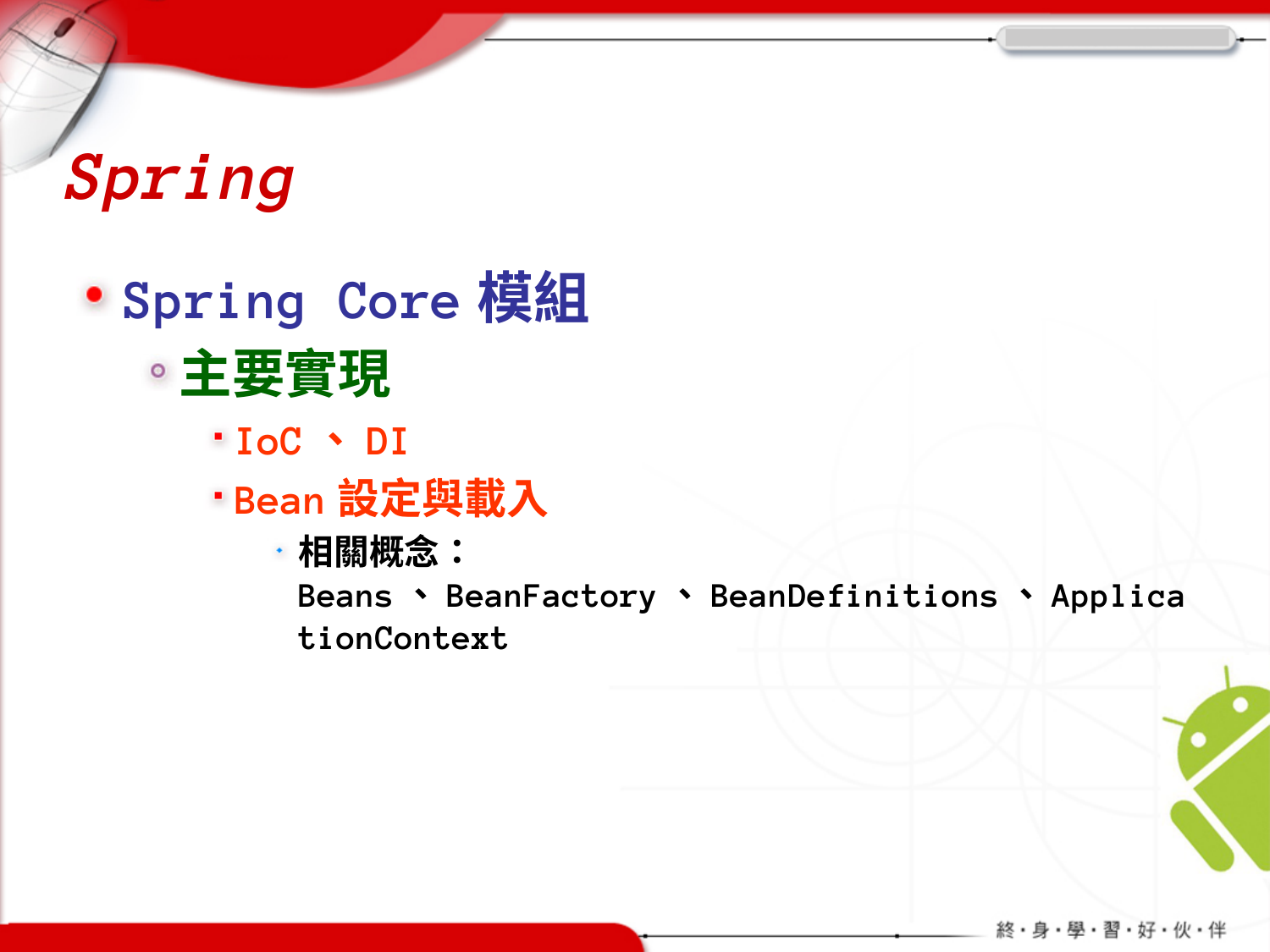

# Spring
Spring Core模組
主要實現
IoC、DI
Bean設定與載入
相關概念：Beans、BeanFactory、BeanDefinitions、ApplicationContext